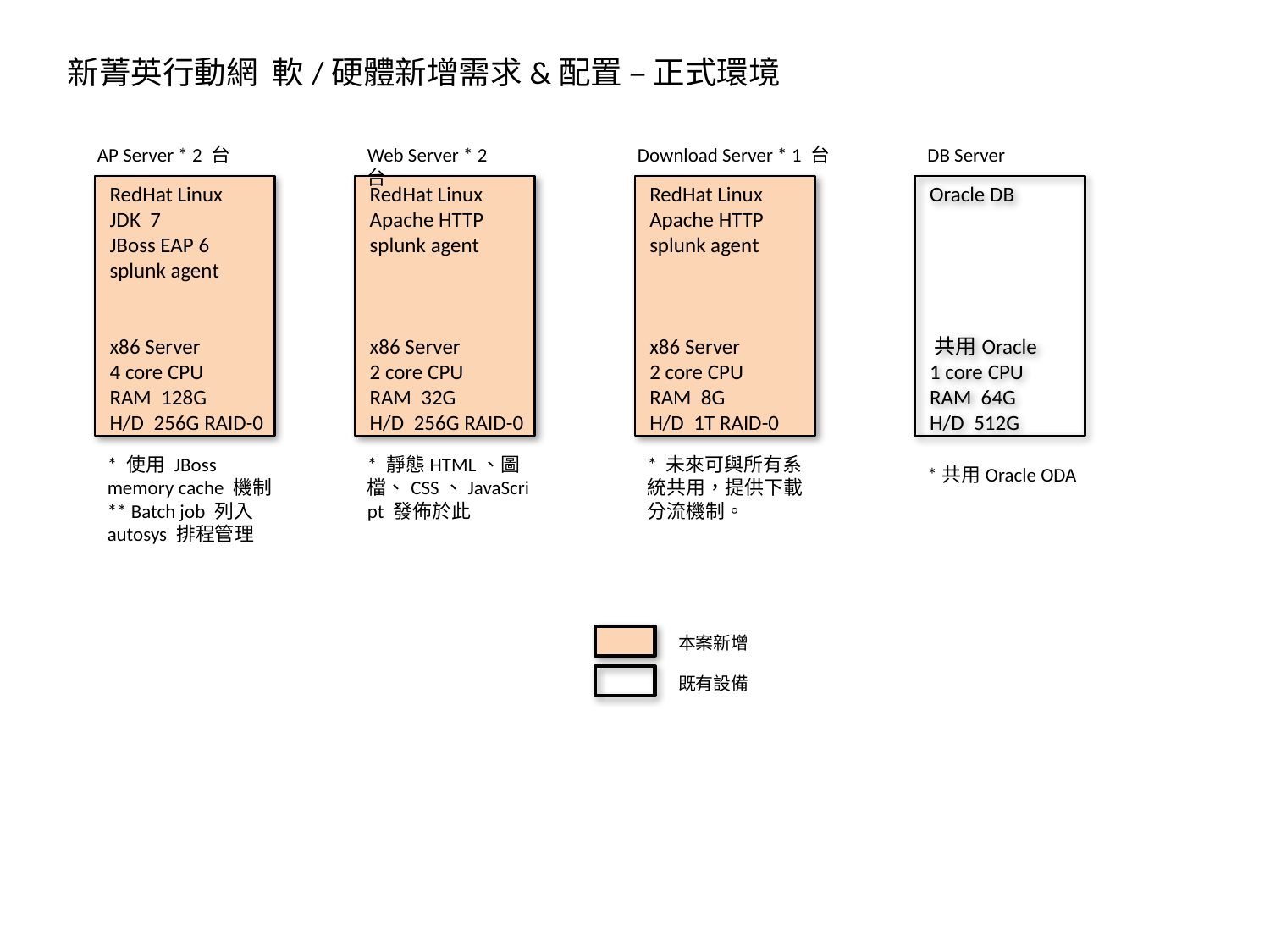

新菁英行動網  軟/硬體新增需求&配置 – 正式環境
AP Server * 2 台
Web Server * 2 台
Download Server * 1 台
DB Server
  RedHat Linux
  JDK  7
  JBoss EAP 6
  splunk agent

  x86 Server
  4 core CPU
  RAM  128G
  H/D  256G RAID-0
  RedHat Linux
  Apache HTTP
  splunk agent

  x86 Server
  2 core CPU
  RAM  32G
  H/D  256G RAID-0

  RedHat Linux
  Apache HTTP
  splunk agent

  x86 Server
  2 core CPU
  RAM  8G
  H/D  1T RAID-0
  Oracle DB

  共用Oracle
  1 core CPU
  RAM  64G
  H/D  512G

* 使用 JBoss memory cache 機制
** Batch job 列入autosys 排程管理
* 靜態HTML、圖檔、CSS、JavaScript 發佈於此
* 未來可與所有系統共用，提供下載分流機制。
*共用Oracle ODA

本案新增

既有設備